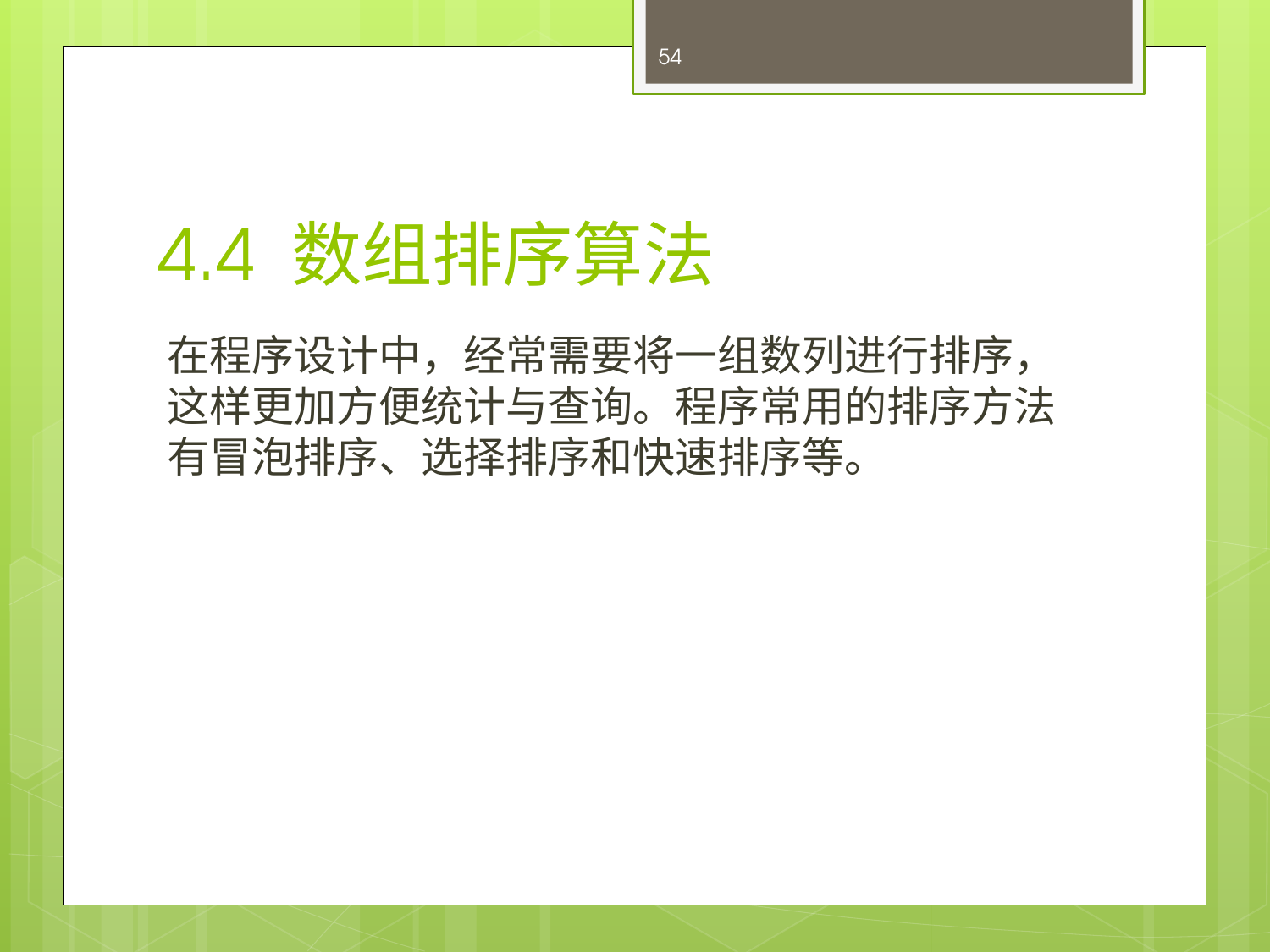

54
# 4.4 数组排序算法
在程序设计中，经常需要将一组数列进行排序，这样更加方便统计与查询。程序常用的排序方法有冒泡排序、选择排序和快速排序等。